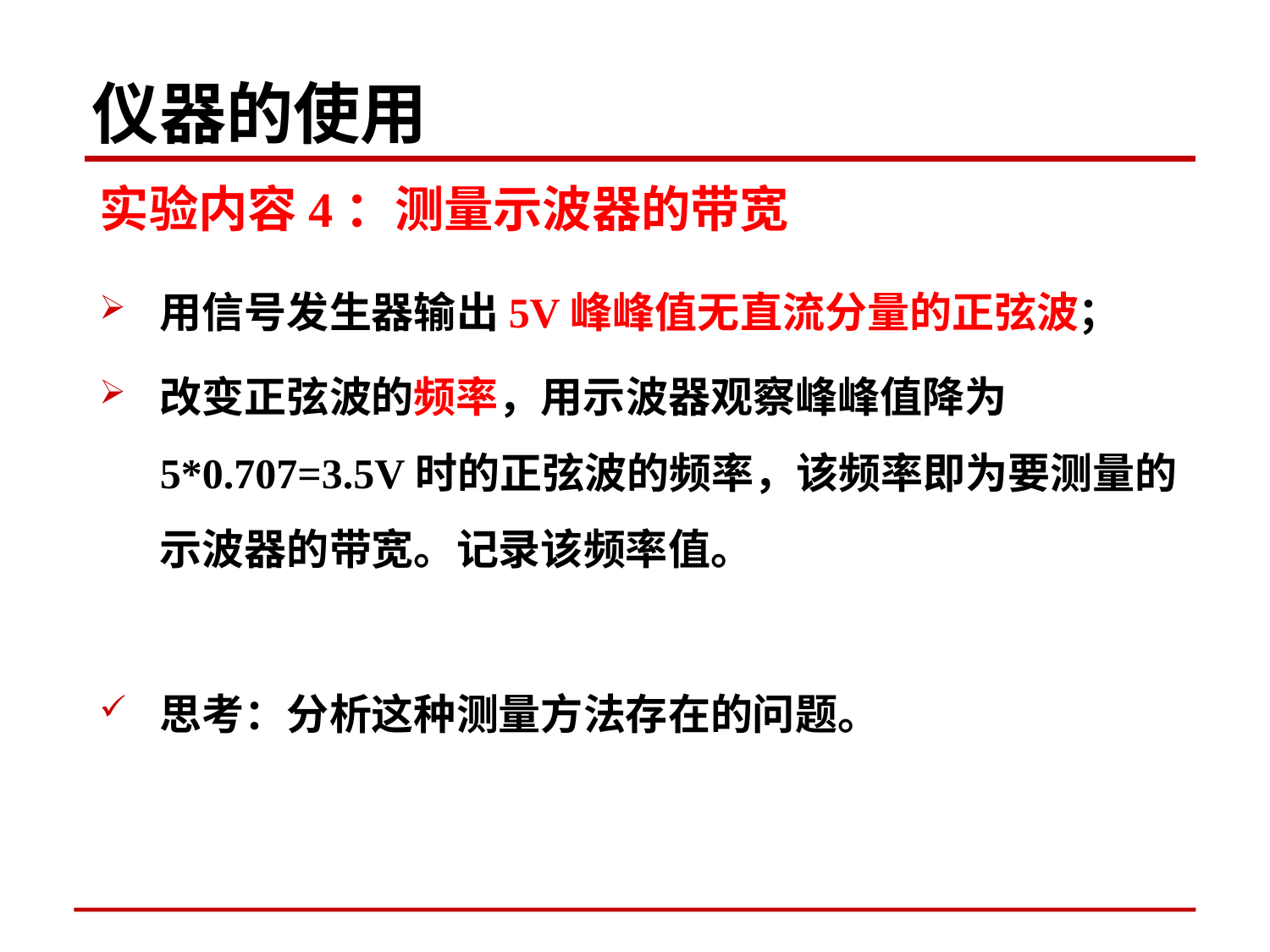

仪器的使用
# 实验内容4：测量示波器的带宽
用信号发生器输出5V峰峰值无直流分量的正弦波；
改变正弦波的频率，用示波器观察峰峰值降为5*0.707=3.5V时的正弦波的频率，该频率即为要测量的示波器的带宽。记录该频率值。

思考：分析这种测量方法存在的问题。